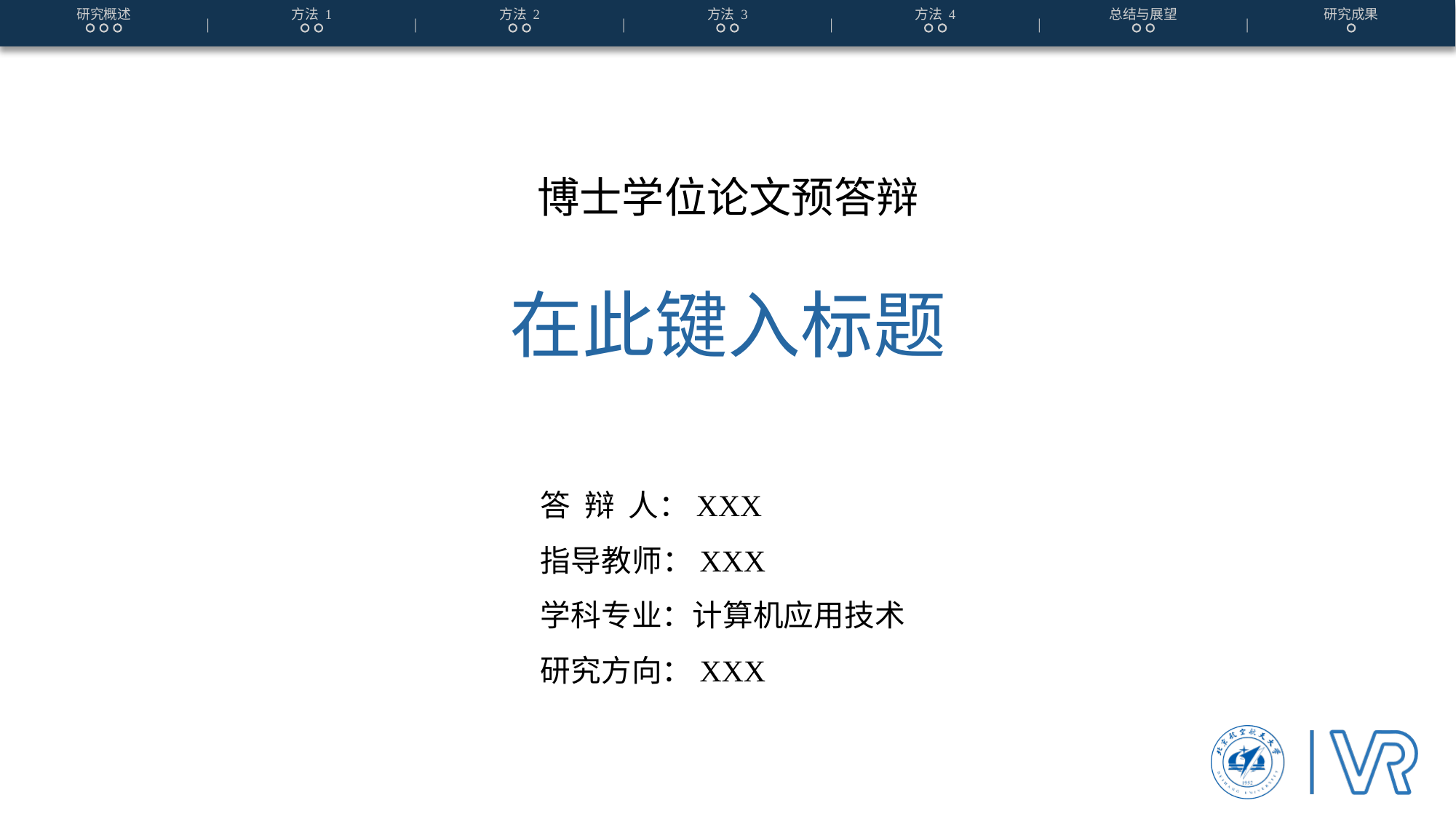

研究概述
方法 1
方法 2
方法 3
方法 4
总结与展望
研究成果
|
|
|
|
|
|

# 博士学位论文预答辩 在此键入标题

答  辩  人：XXX
指导教师：XXX
学科专业：计算机应用技术
研究方向：XXX